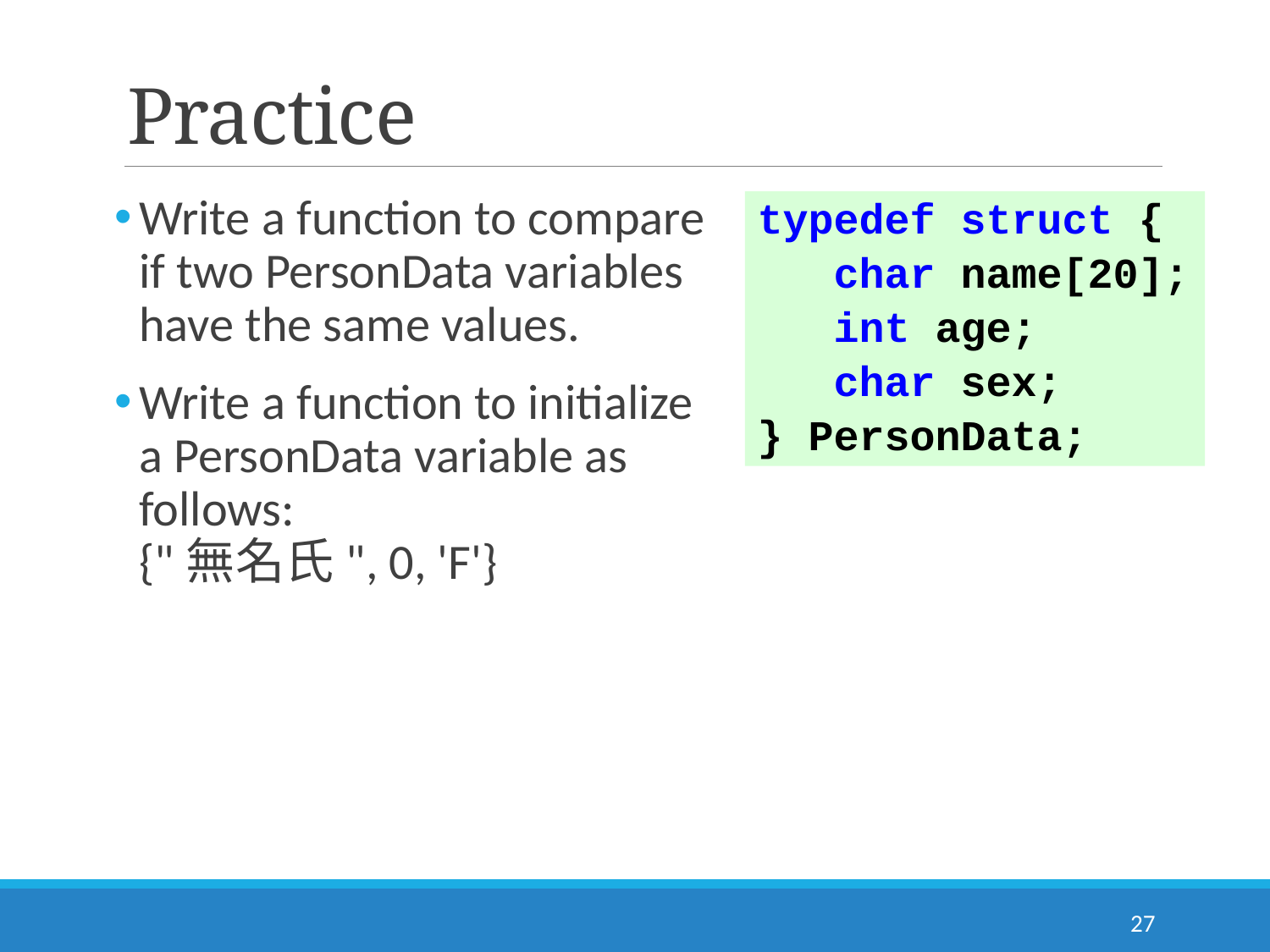

# Practice
Write a function to compare if two PersonData variables have the same values.
Write a function to initialize a PersonData variable as follows:
{"無名氏", 0, 'F'}

typedef struct {
   char name[20];
   int age;
   char sex;
} PersonData;
27